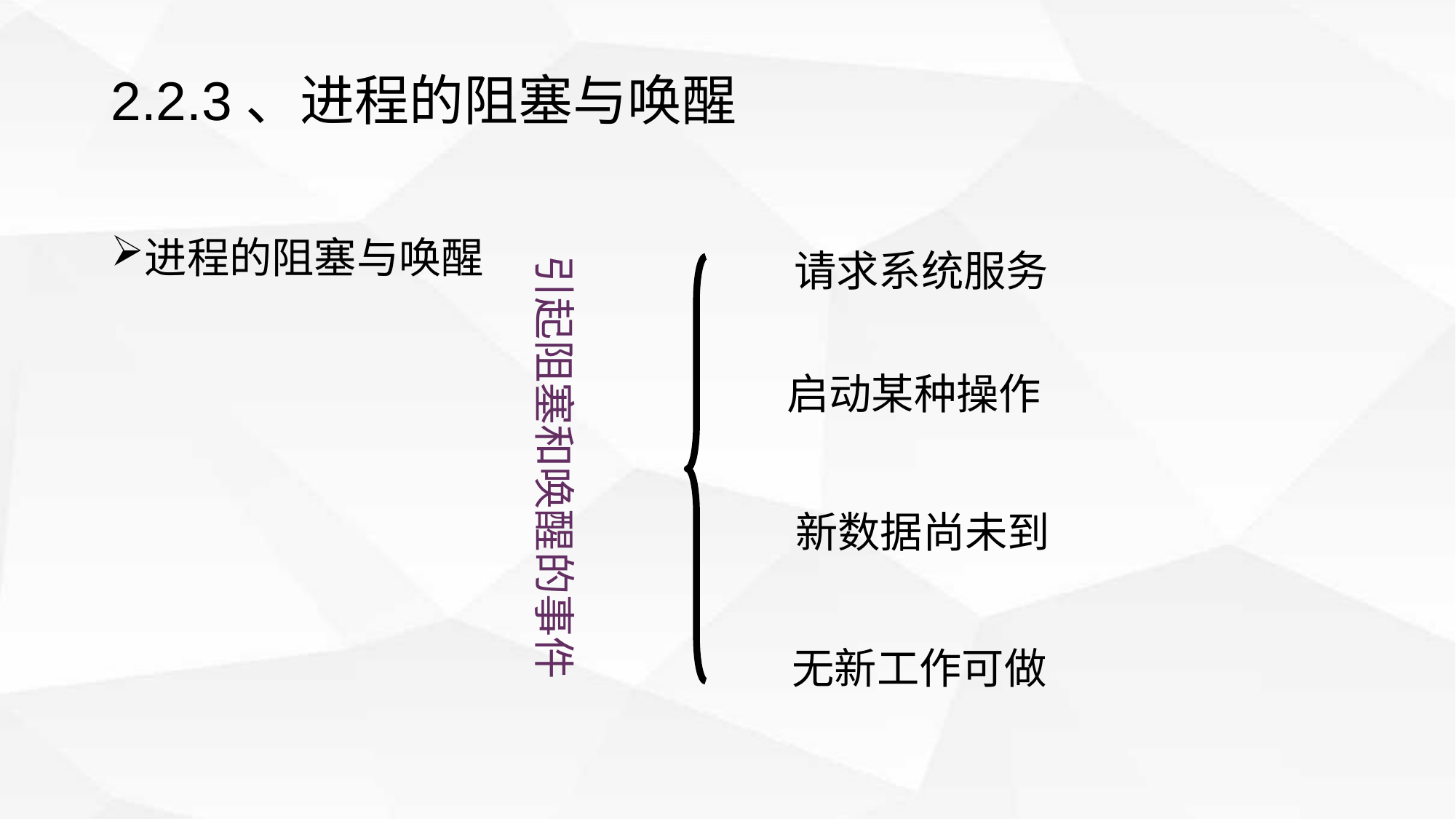

# 2.2.3、进程的阻塞与唤醒
进程的阻塞与唤醒
请求系统服务
引起阻塞和唤醒的事件

启动某种操作
新数据尚未到
无新工作可做